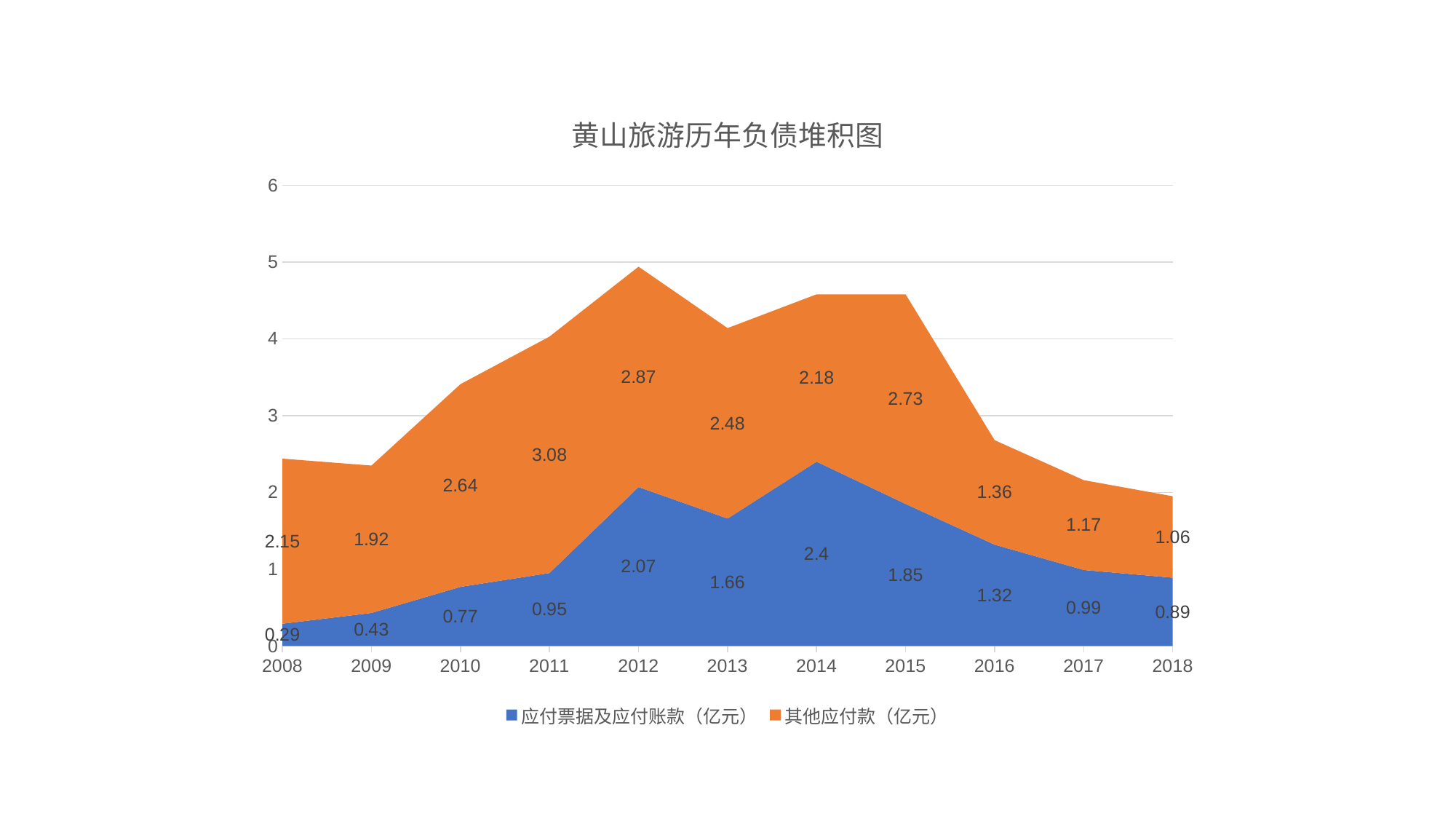

### Chart: 黄山旅游历年负债堆积图

| Category | 应付票据及应付账款（亿元） | 其他应付款（亿元） |
|---|---|---|
| 2008 | 0.29 | 2.15 |
| 2009 | 0.43 | 1.92 |
| 2010 | 0.77 | 2.64 |
| 2011 | 0.95 | 3.08 |
| 2012 | 2.07 | 2.87 |
| 2013 | 1.66 | 2.48 |
| 2014 | 2.4 | 2.18 |
| 2015 | 1.85 | 2.73 |
| 2016 | 1.32 | 1.36 |
| 2017 | 0.99 | 1.17 |
| 2018 | 0.89 | 1.06 |